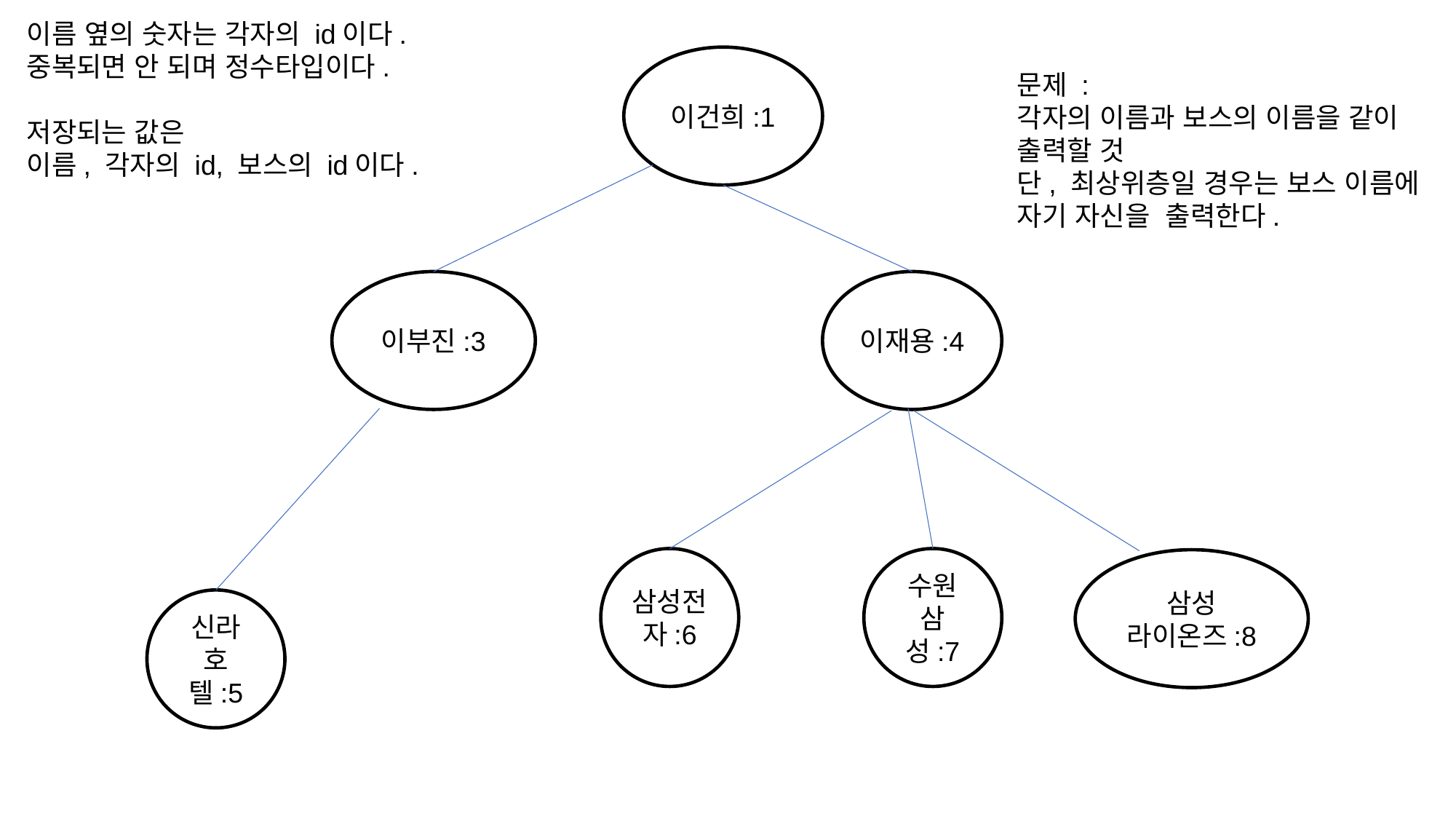

이름 옆의 숫자는 각자의 id이다.
중복되면 안 되며 정수타입이다.

저장되는 값은
이름, 각자의 id, 보스의 id이다.

이건희:1
문제 :
각자의 이름과 보스의 이름을 같이
출력할 것
단, 최상위층일 경우는 보스 이름에
자기 자신을  출력한다.
이부진:3
이재용:4
삼성전자:6
수원
삼성:7
삼성
라이온즈:8
신라
호텔:5